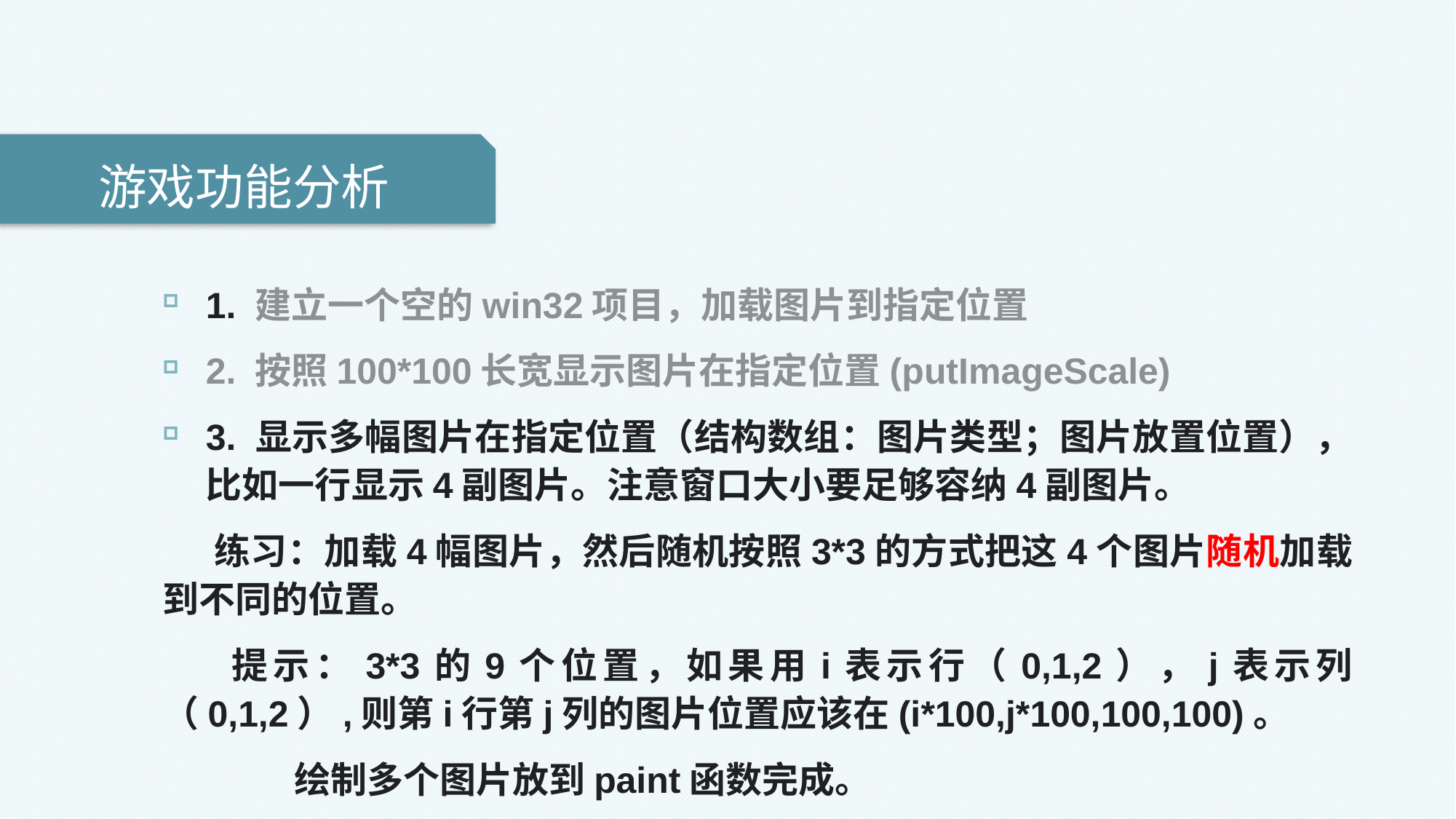

游戏功能分析
1. 建立一个空的win32项目，加载图片到指定位置
2. 按照100*100长宽显示图片在指定位置(putImageScale)
3. 显示多幅图片在指定位置（结构数组：图片类型；图片放置位置），比如一行显示4副图片。注意窗口大小要足够容纳4副图片。
     练习：加载4幅图片，然后随机按照3*3的方式把这4个图片随机加载到不同的位置。
    提示：3*3的9个位置，如果用i表示行（0,1,2），j表示列（0,1,2）,则第i行第j列的图片位置应该在(i*100,j*100,100,100)。
               绘制多个图片放到paint函数完成。